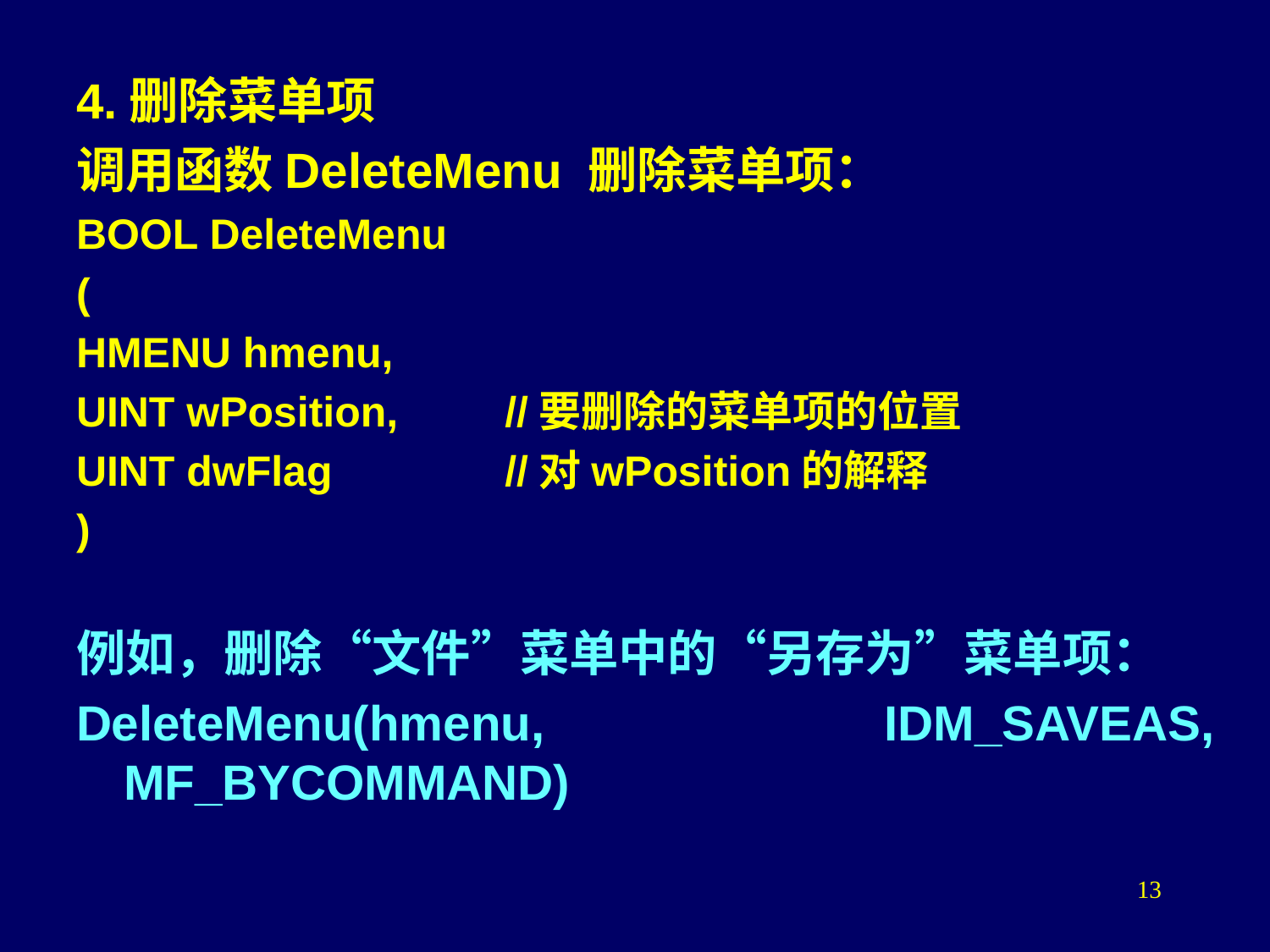

4.删除菜单项
调用函数DeleteMenu 删除菜单项：
BOOL DeleteMenu
(
HMENU hmenu,
UINT wPosition, 	//要删除的菜单项的位置
UINT dwFlag	  	//对wPosition的解释
)

例如，删除“文件”菜单中的“另存为”菜单项：
DeleteMenu(hmenu, IDM_SAVEAS, MF_BYCOMMAND)

13